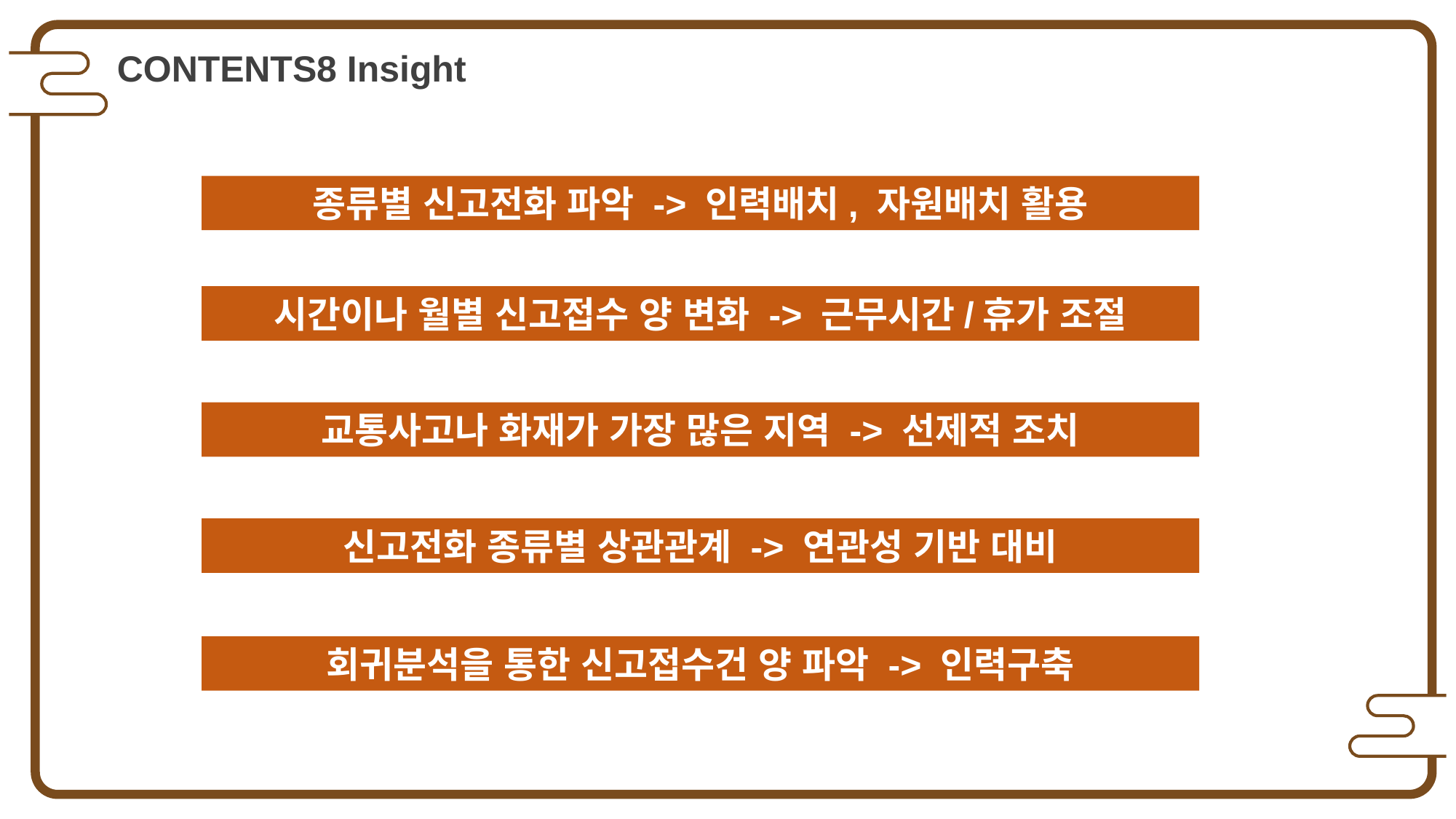

CONTENTS8 Insight
종류별 신고전화 파악 -> 인력배치, 자원배치 활용
시간이나 월별 신고접수 양 변화 -> 근무시간/휴가 조절
교통사고나 화재가 가장 많은 지역 -> 선제적 조치
신고전화 종류별 상관관계 -> 연관성 기반 대비
회귀분석을 통한 신고접수건 양 파악 -> 인력구축